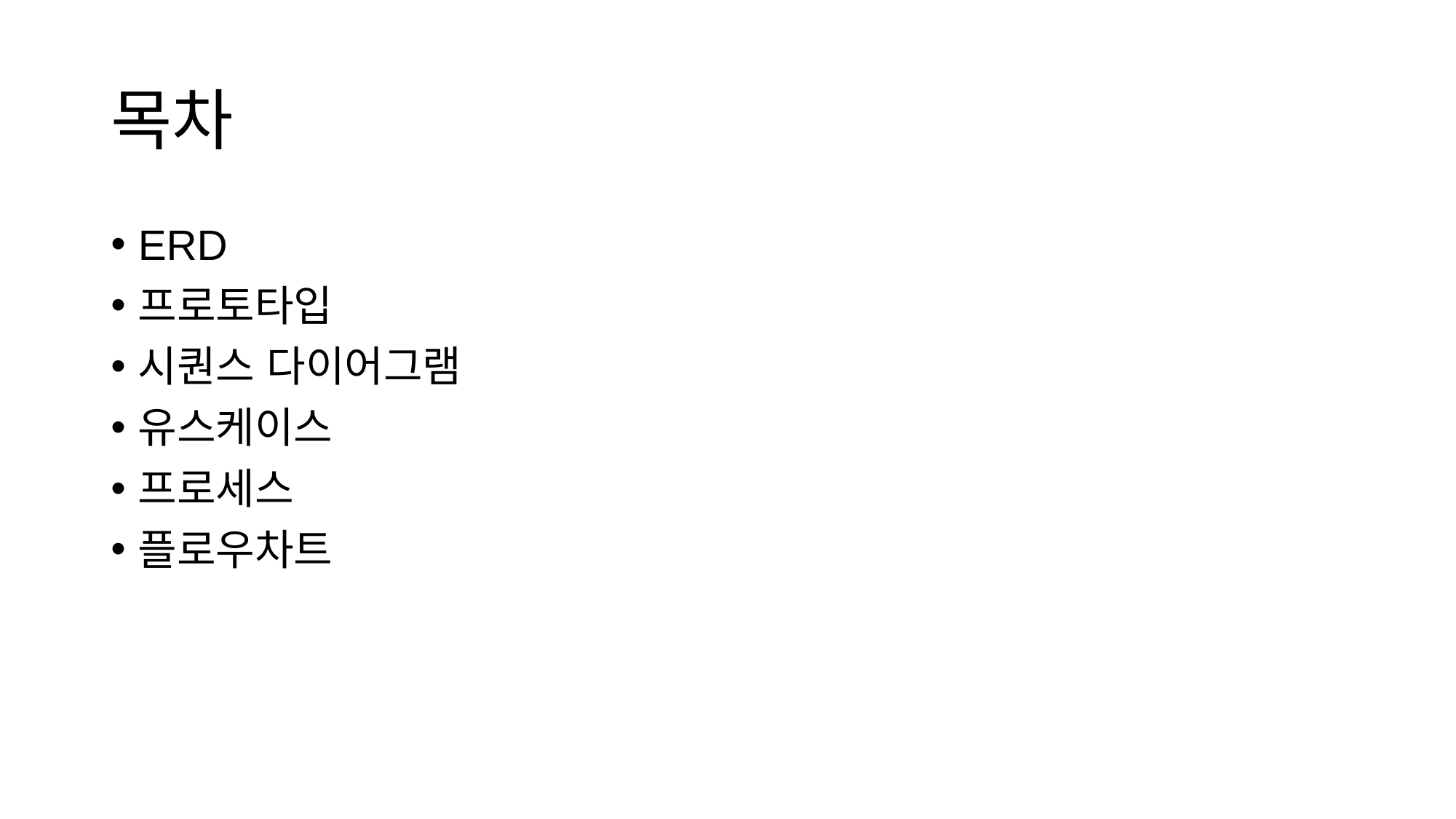

# 목차
ERD
프로토타입
시퀀스 다이어그램
유스케이스
프로세스
플로우차트